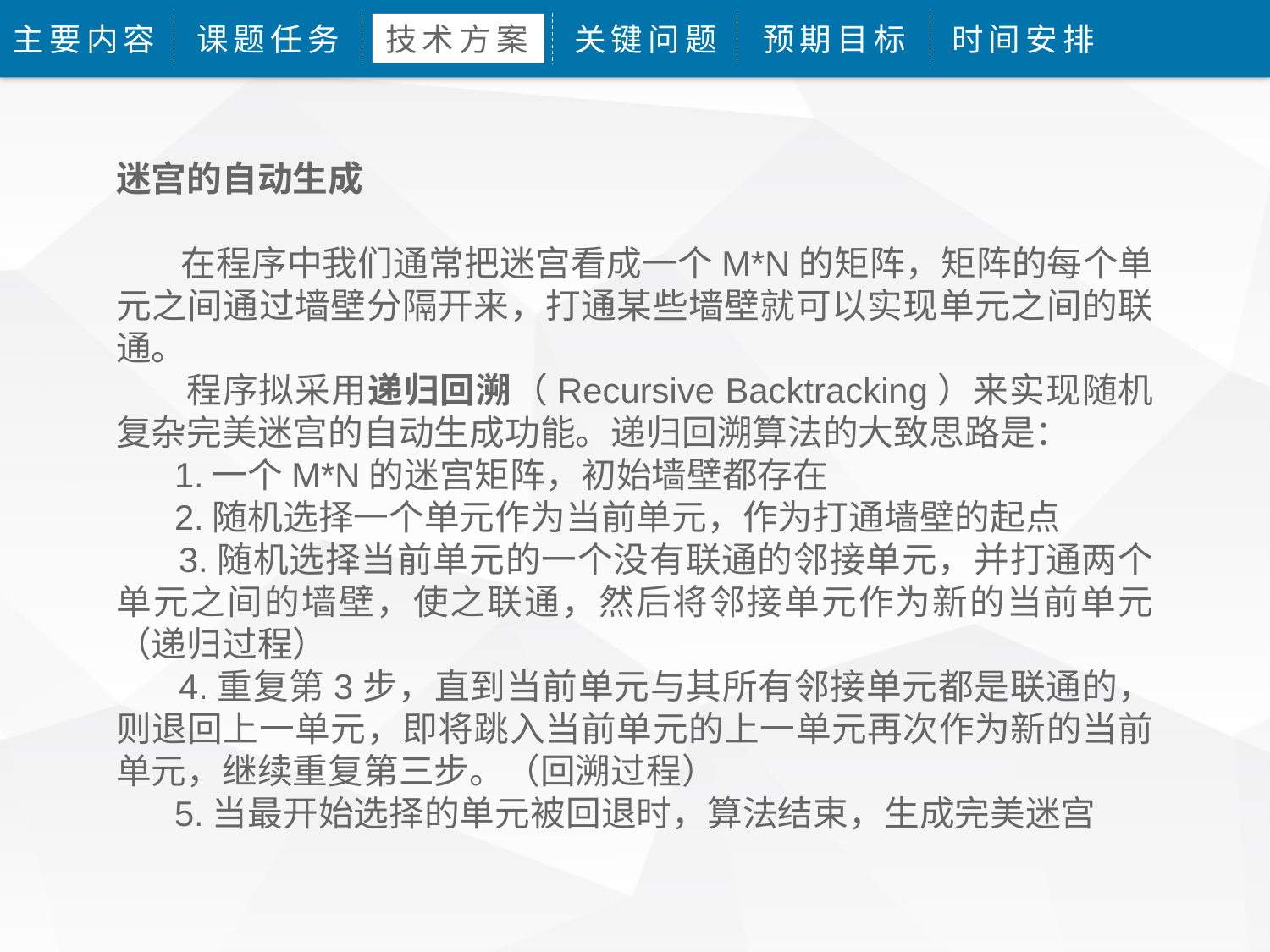

主要内容
课题任务
技术方案
关键问题
预期目标
时间安排

迷宫的自动生成

       在程序中我们通常把迷宫看成一个M*N的矩阵，矩阵的每个单元之间通过墙壁分隔开来，打通某些墙壁就可以实现单元之间的联通。
       程序拟采用递归回溯（Recursive Backtracking）来实现随机复杂完美迷宫的自动生成功能。递归回溯算法的大致思路是：
      1.一个M*N的迷宫矩阵，初始墙壁都存在
      2.随机选择一个单元作为当前单元，作为打通墙壁的起点
      3.随机选择当前单元的一个没有联通的邻接单元，并打通两个单元之间的墙壁，使之联通，然后将邻接单元作为新的当前单元（递归过程）
      4.重复第3步，直到当前单元与其所有邻接单元都是联通的，则退回上一单元，即将跳入当前单元的上一单元再次作为新的当前单元，继续重复第三步。（回溯过程）
      5.当最开始选择的单元被回退时，算法结束，生成完美迷宫